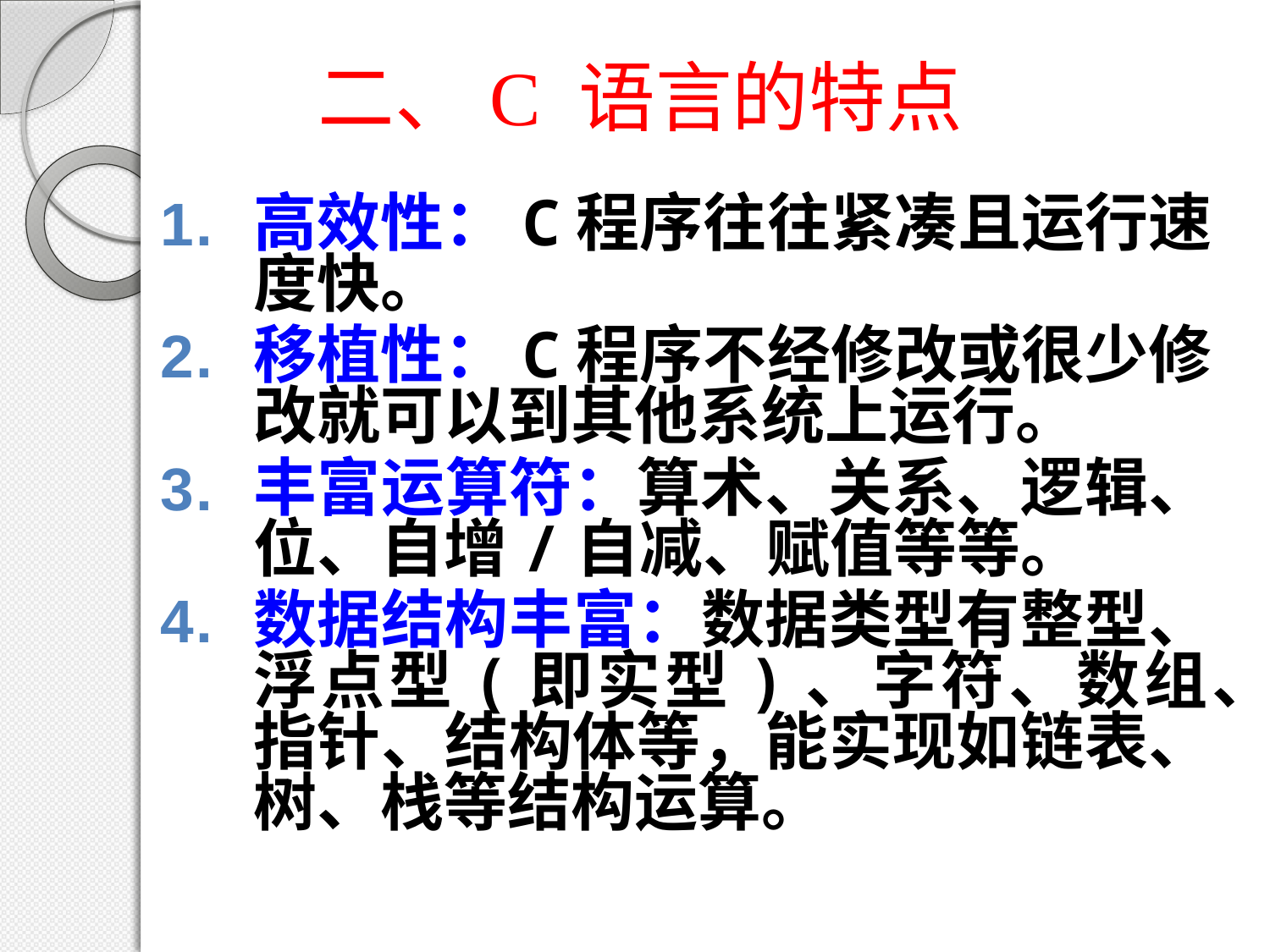

# 二、C 语言的特点
高效性：C程序往往紧凑且运行速度快。
移植性：C程序不经修改或很少修改就可以到其他系统上运行。
丰富运算符：算术、关系、逻辑、位、自增/自减、赋值等等。
数据结构丰富：数据类型有整型、浮点型(即实型)、字符、数组、指针、结构体等，能实现如链表、树、栈等结构运算。
38